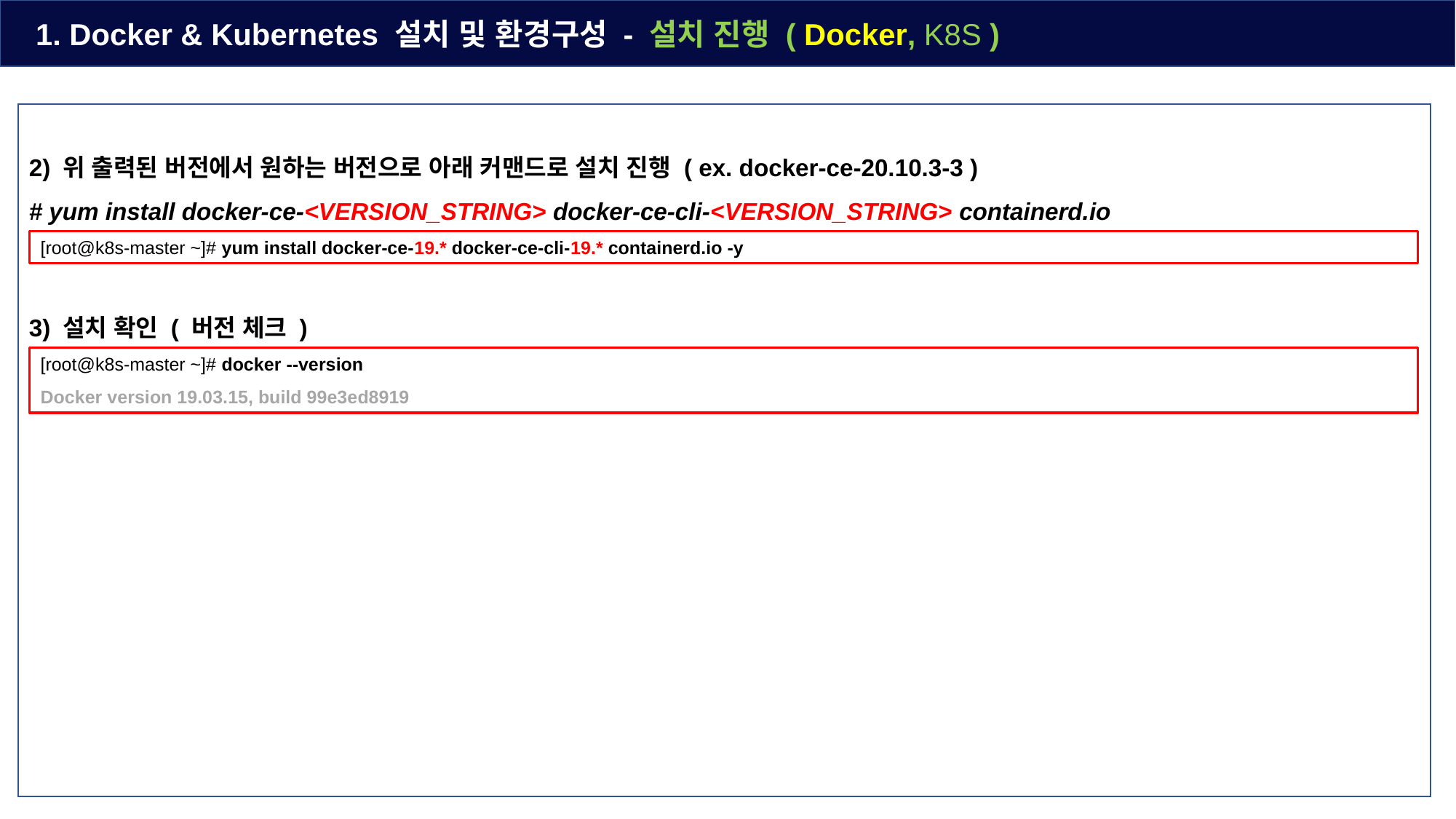

1. Docker & Kubernetes 설치 및 환경구성 - 설치 진행 ( Docker, K8S )
2) 위 출력된 버전에서 원하는 버전으로 아래 커맨드로 설치 진행 ( ex. docker-ce-20.10.3-3 )
# yum install docker-ce-<VERSION_STRING> docker-ce-cli-<VERSION_STRING> containerd.io

3) 설치 확인 ( 버전 체크 )

[root@k8s-master ~]# yum install docker-ce-19.* docker-ce-cli-19.* containerd.io -y
[root@k8s-master ~]# docker --version
Docker version 19.03.15, build 99e3ed8919